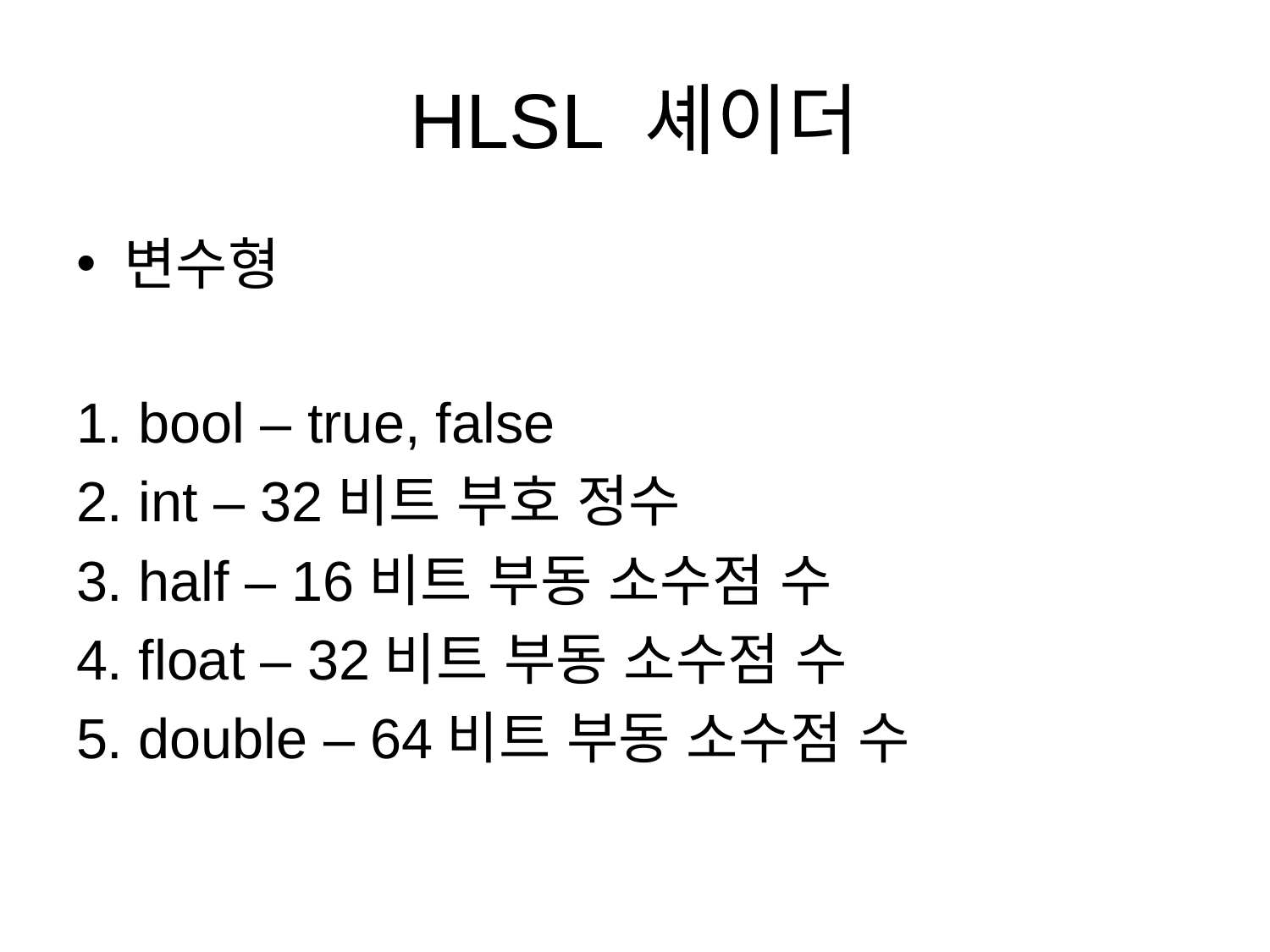

# HLSL 셰이더
변수형

1. bool – true, false
2. int – 32비트 부호 정수
3. half – 16비트 부동 소수점 수
4. float – 32비트 부동 소수점 수
5. double – 64비트 부동 소수점 수